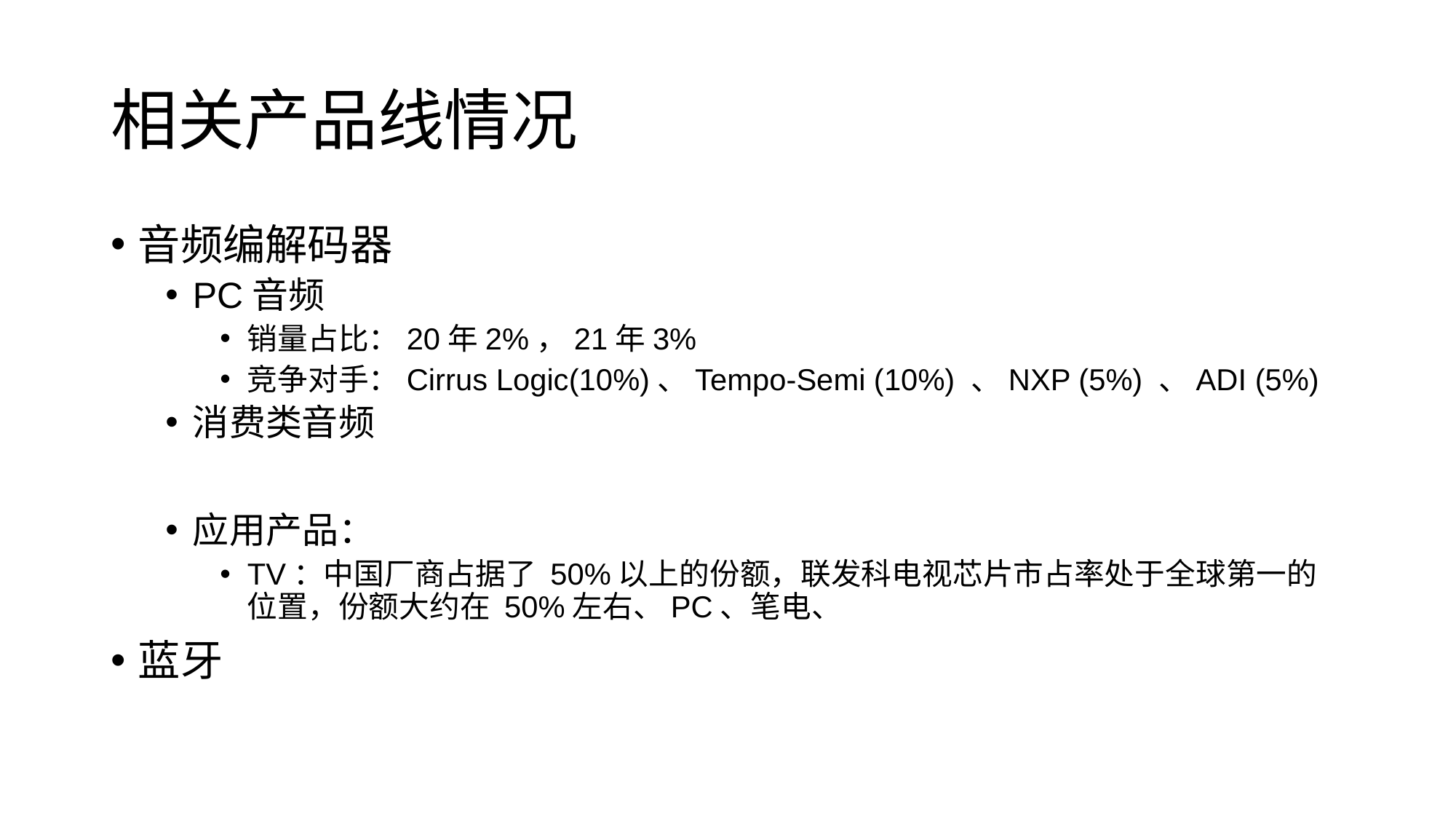

# 相关产品线情况
音频编解码器
PC音频
销量占比：20年2%，21年3%
竞争对手：Cirrus Logic(10%)、Tempo-Semi (10%) 、NXP (5%) 、ADI (5%)
消费类音频

应用产品：
TV：中国厂商占据了 50%以上的份额，联发科电视芯片市占率处于全球第一的位置，份额大约在 50%左右、PC、笔电、
蓝牙